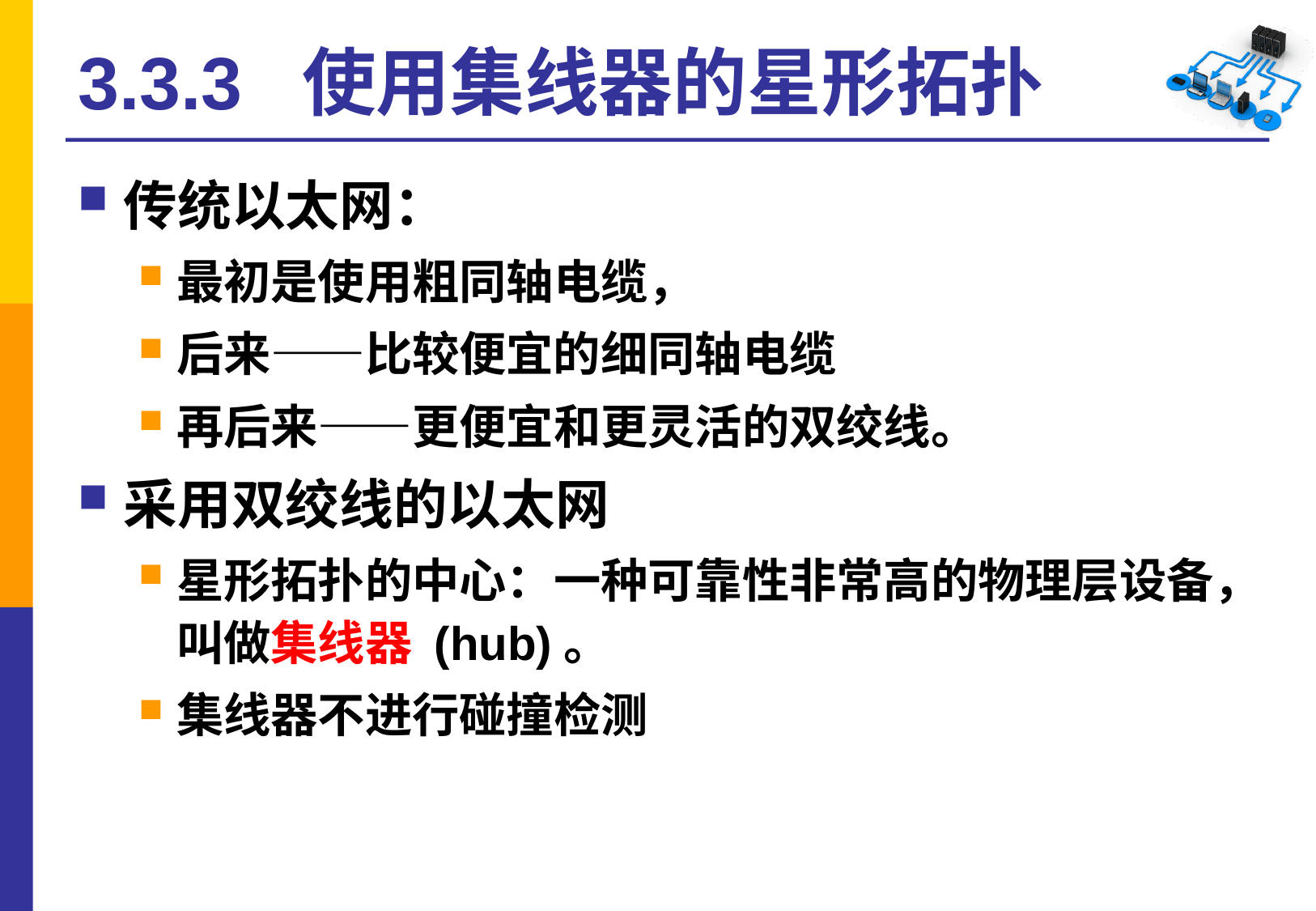

# 3.3.3  使用集线器的星形拓扑
传统以太网：
最初是使用粗同轴电缆，
后来——比较便宜的细同轴电缆
再后来——更便宜和更灵活的双绞线。
采用双绞线的以太网
星形拓扑的中心：一种可靠性非常高的物理层设备，叫做集线器 (hub)。
集线器不进行碰撞检测